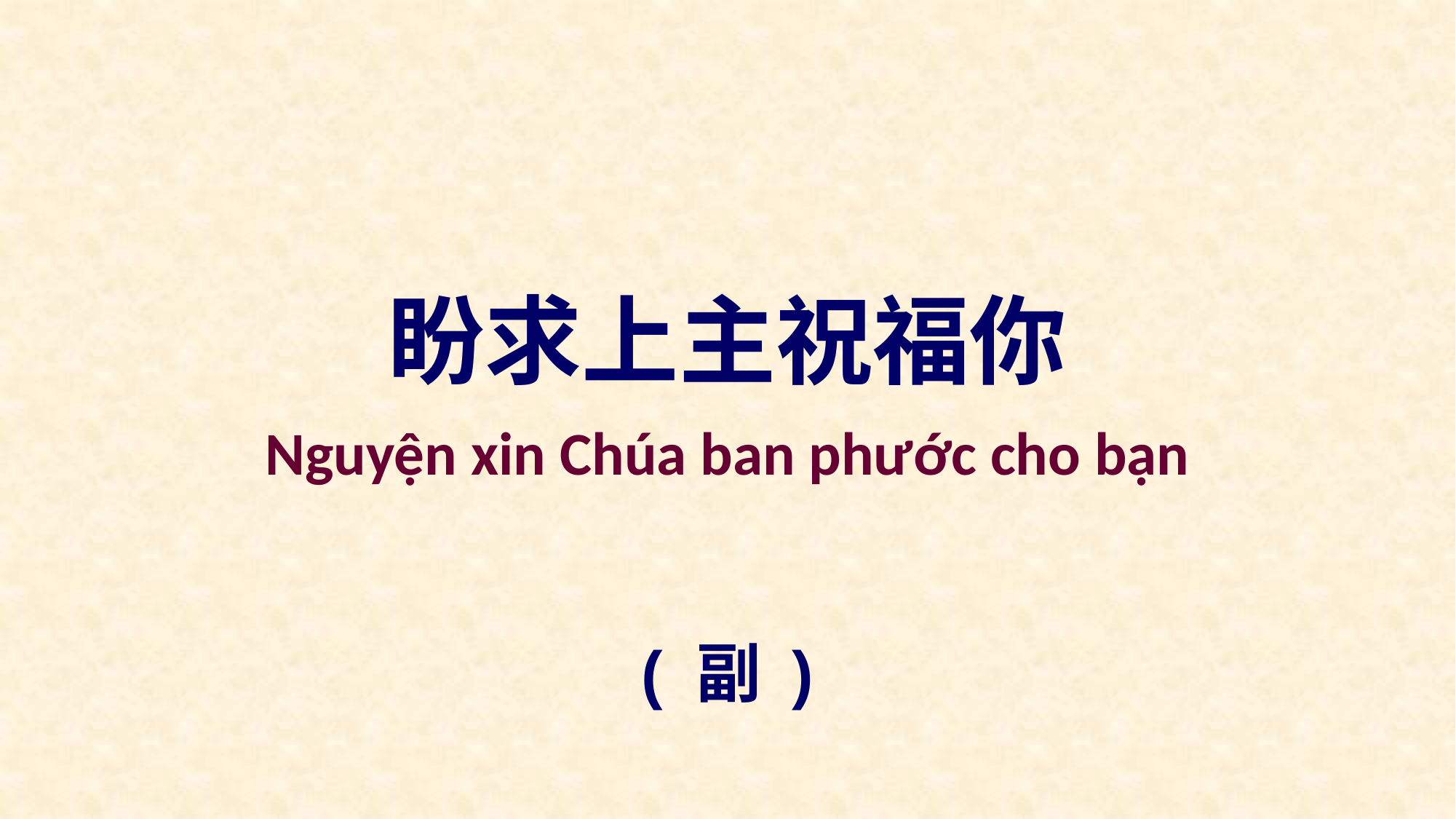

盼求上主祝福你
Nguyện xin Chúa ban phước cho bạn
( 副 )